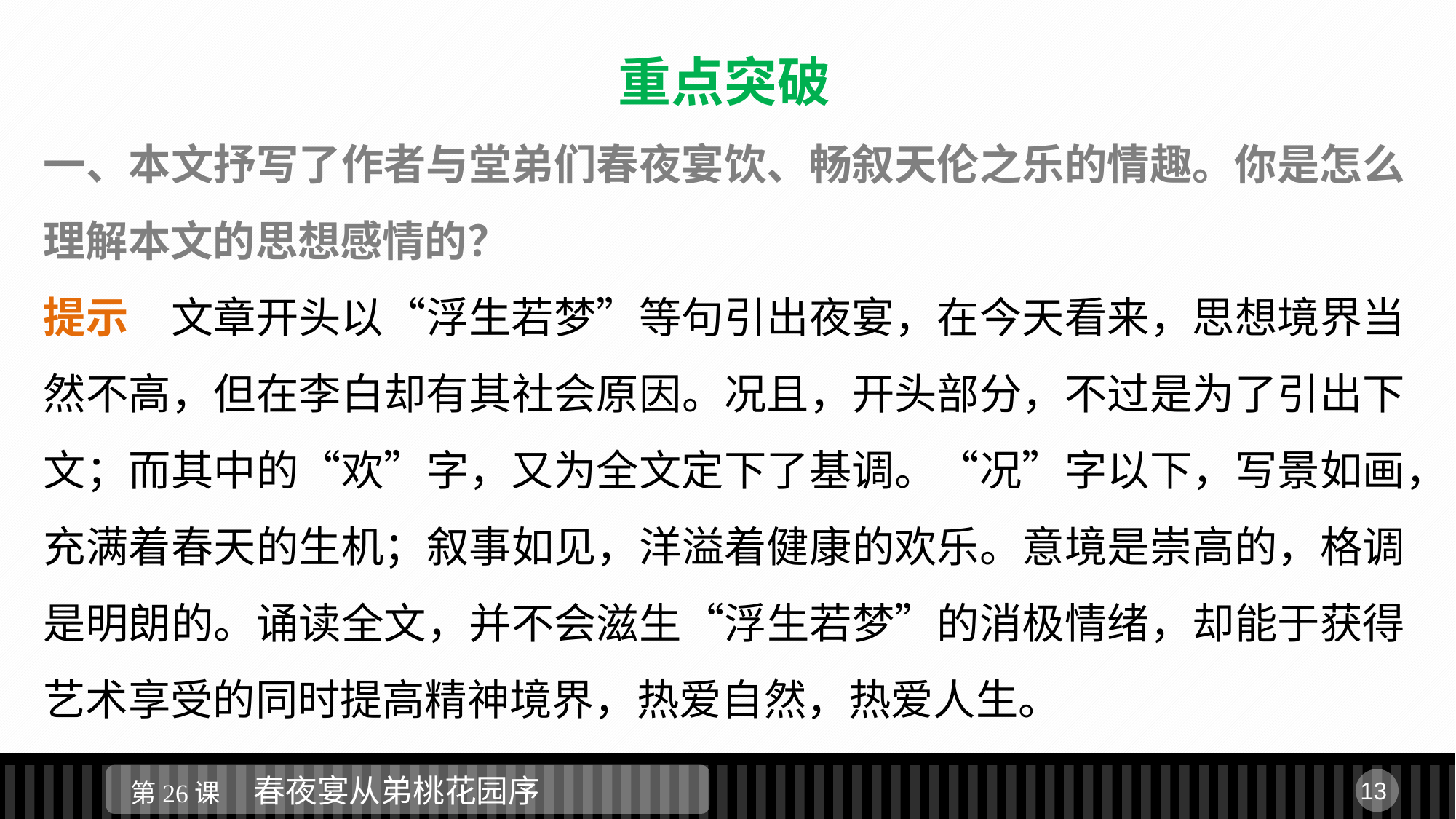

重点突破
一、本文抒写了作者与堂弟们春夜宴饮、畅叙天伦之乐的情趣。你是怎么理解本文的思想感情的？
提示　文章开头以“浮生若梦”等句引出夜宴，在今天看来，思想境界当然不高，但在李白却有其社会原因。况且，开头部分，不过是为了引出下文；而其中的“欢”字，又为全文定下了基调。“况”字以下，写景如画，充满着春天的生机；叙事如见，洋溢着健康的欢乐。意境是崇高的，格调是明朗的。诵读全文，并不会滋生“浮生若梦”的消极情绪，却能于获得艺术享受的同时提高精神境界，热爱自然，热爱人生。